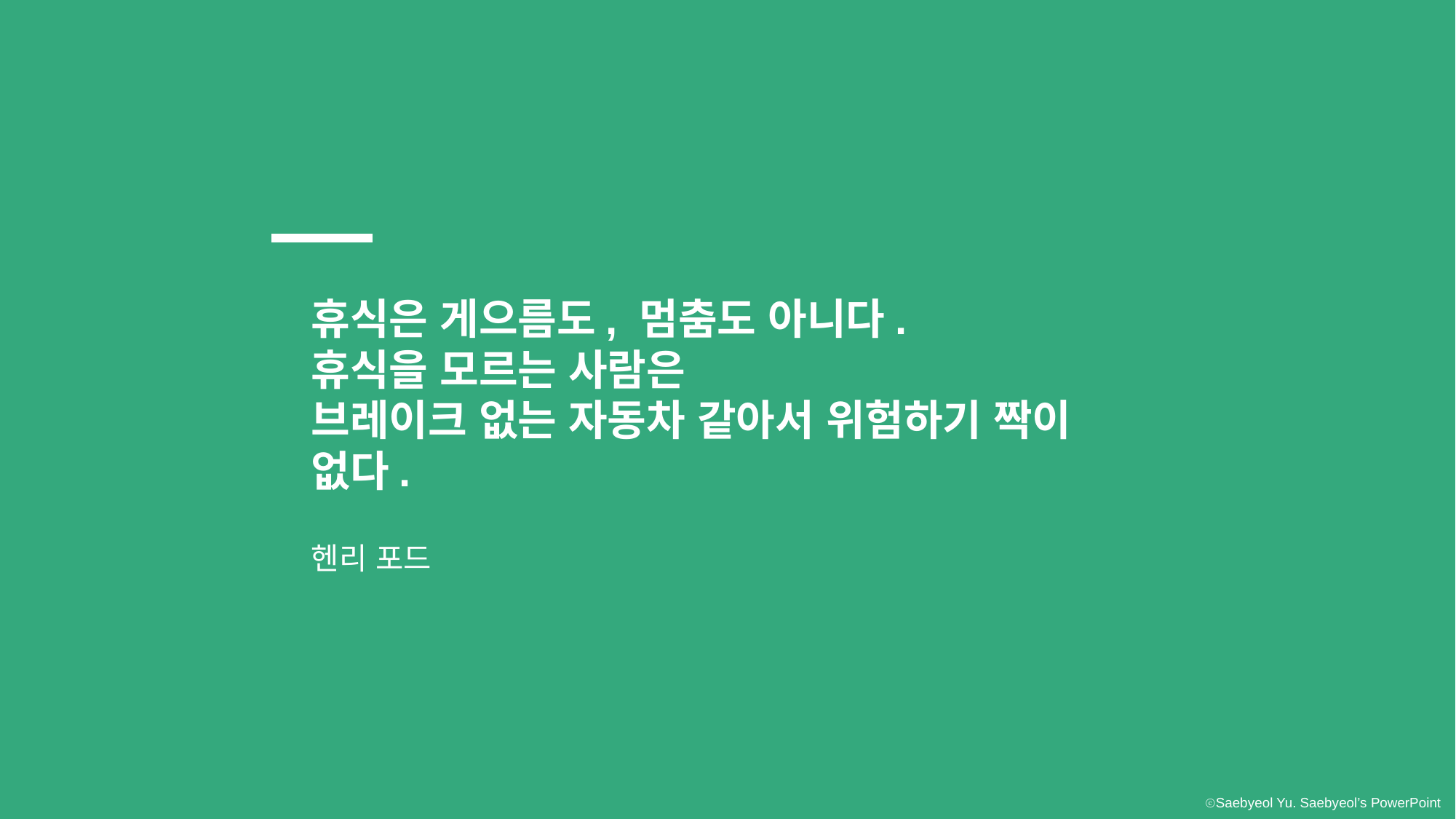

휴식은 게으름도, 멈춤도 아니다.
휴식을 모르는 사람은
브레이크 없는 자동차 같아서 위험하기 짝이 없다.

헨리 포드